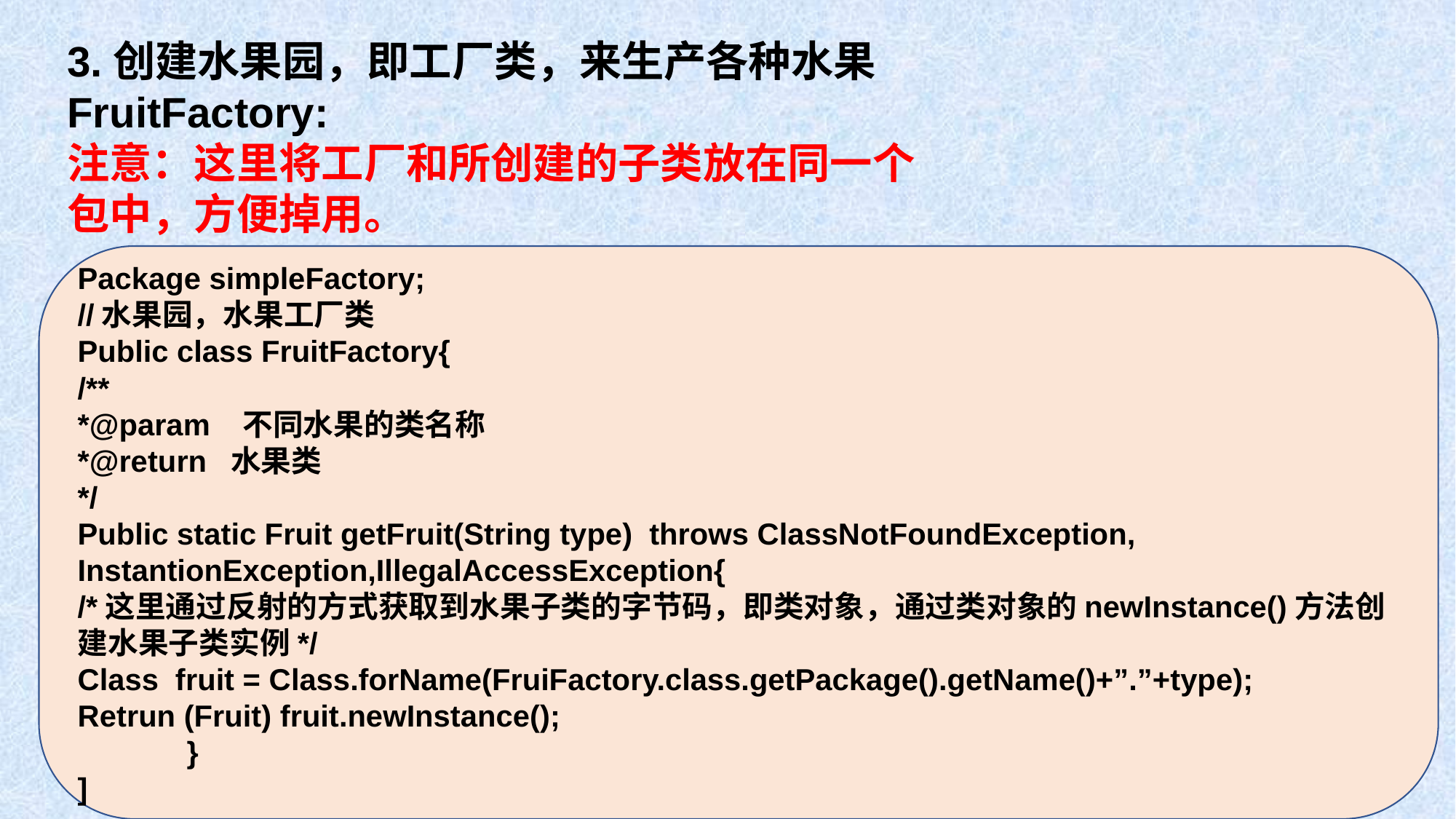

3.创建水果园，即工厂类，来生产各种水果
FruitFactory:
注意：这里将工厂和所创建的子类放在同一个包中，方便掉用。
Package simpleFactory;
//水果园，水果工厂类
Public class FruitFactory{
/**
*@param   不同水果的类名称
*@return  水果类
*/
Public static Fruit getFruit(String type)  throws ClassNotFoundException, InstantionException,IllegalAccessException{
/*这里通过反射的方式获取到水果子类的字节码，即类对象，通过类对象的newInstance()方法创建水果子类实例*/
Class  fruit = Class.forName(FruiFactory.class.getPackage().getName()+”.”+type);
Retrun (Fruit) fruit.newInstance();
	}
]